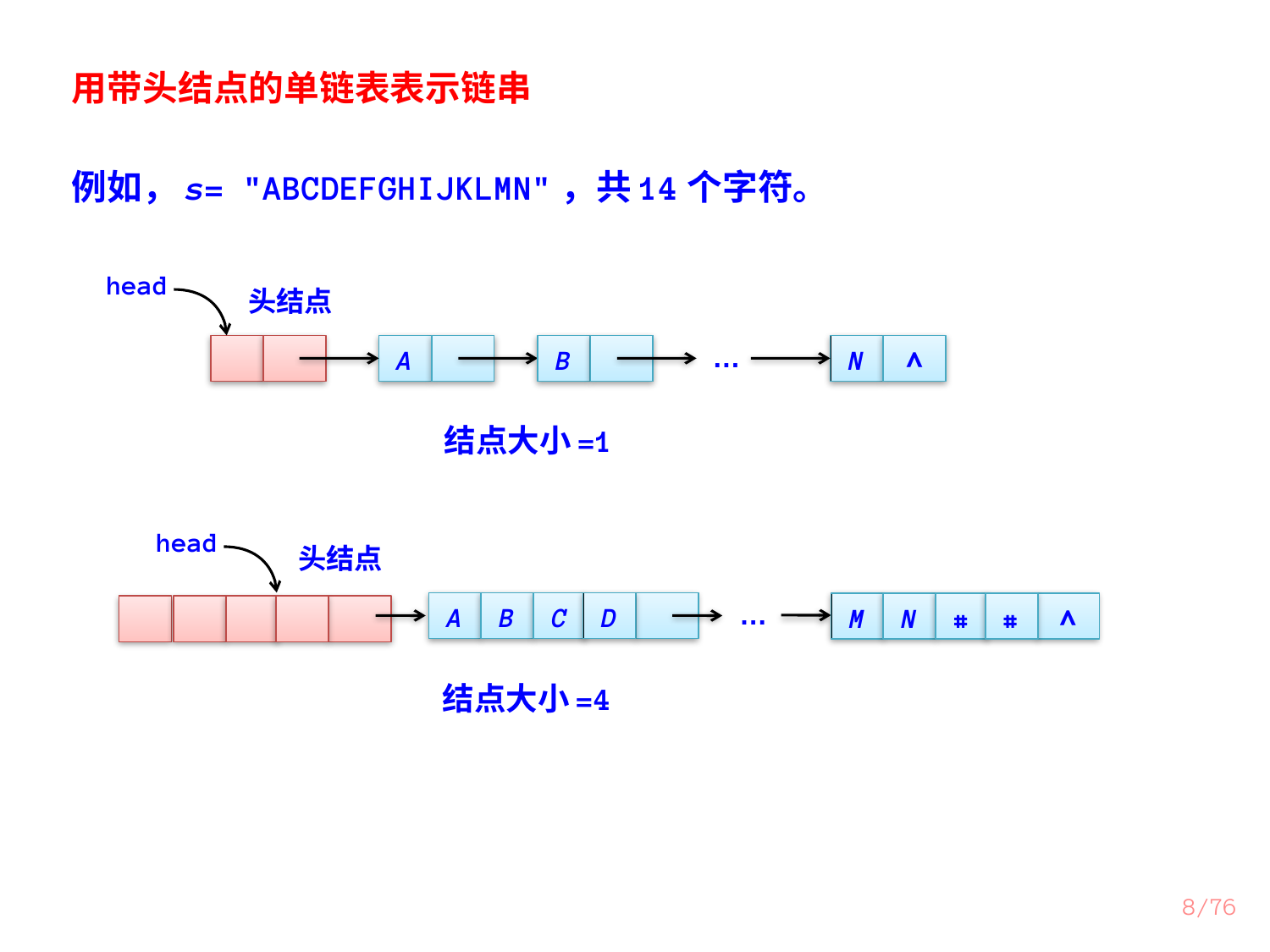

用带头结点的单链表表示链串
例如，s= "ABCDEFGHIJKLMN"，共14个字符。
head
头结点

A

B

N
∧

…

结点大小=1
head
头结点

A
B
C
D

M
N
#
#
∧

…

结点大小=4
8/76